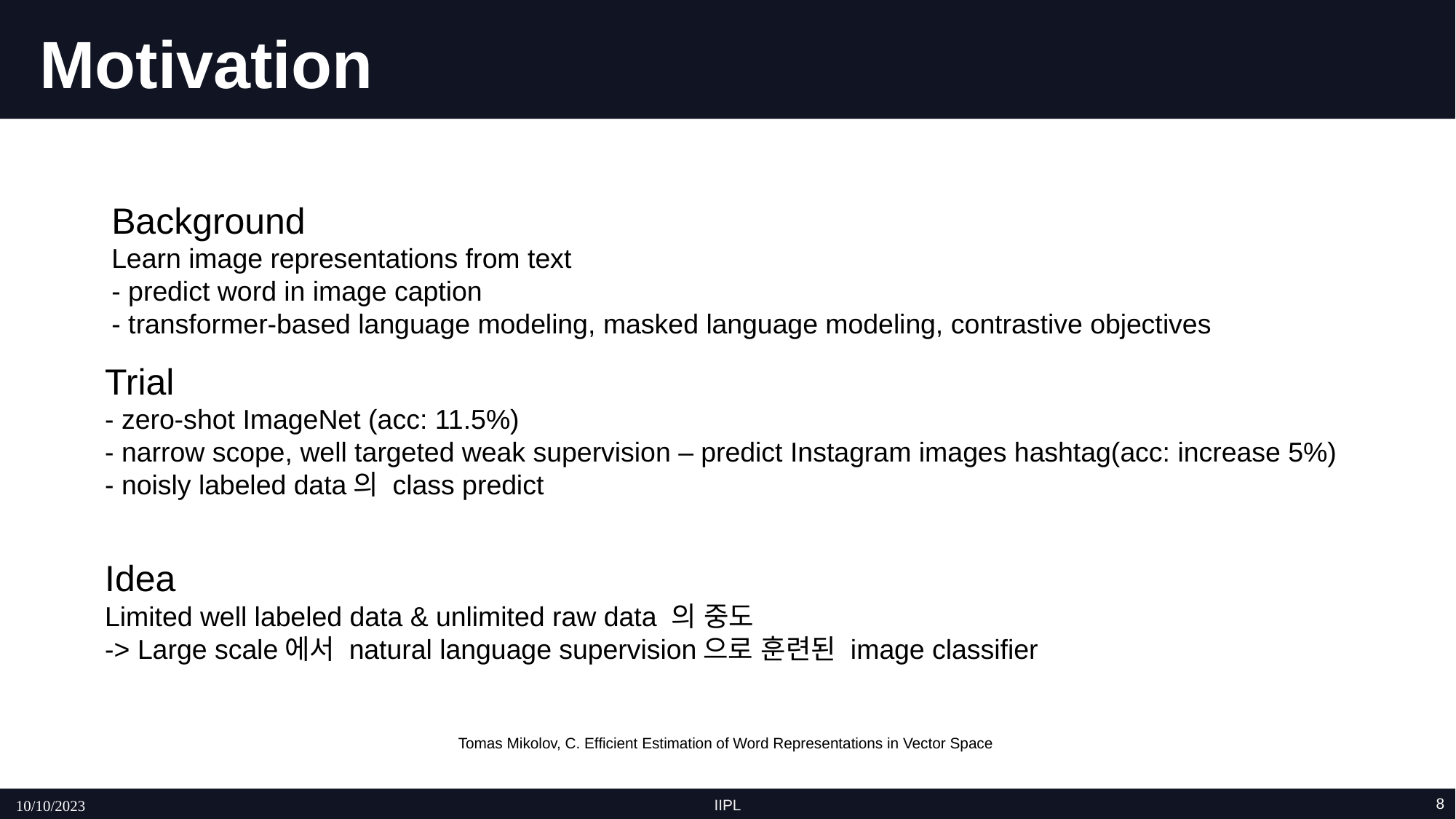

# Motivation
Background
Learn image representations from text
- predict word in image caption
- transformer-based language modeling, masked language modeling, contrastive objectives
Trial
- zero-shot ImageNet (acc: 11.5%)
- narrow scope, well targeted weak supervision – predict Instagram images hashtag(acc: increase 5%)
- noisly labeled data의 class predict
Idea
Limited well labeled data & unlimited raw data 의 중도
-> Large scale에서 natural language supervision으로 훈련된 image classifier

Tomas Mikolov, C. Efficient Estimation of Word Representations in Vector Space
8
IIPL
10/10/2023